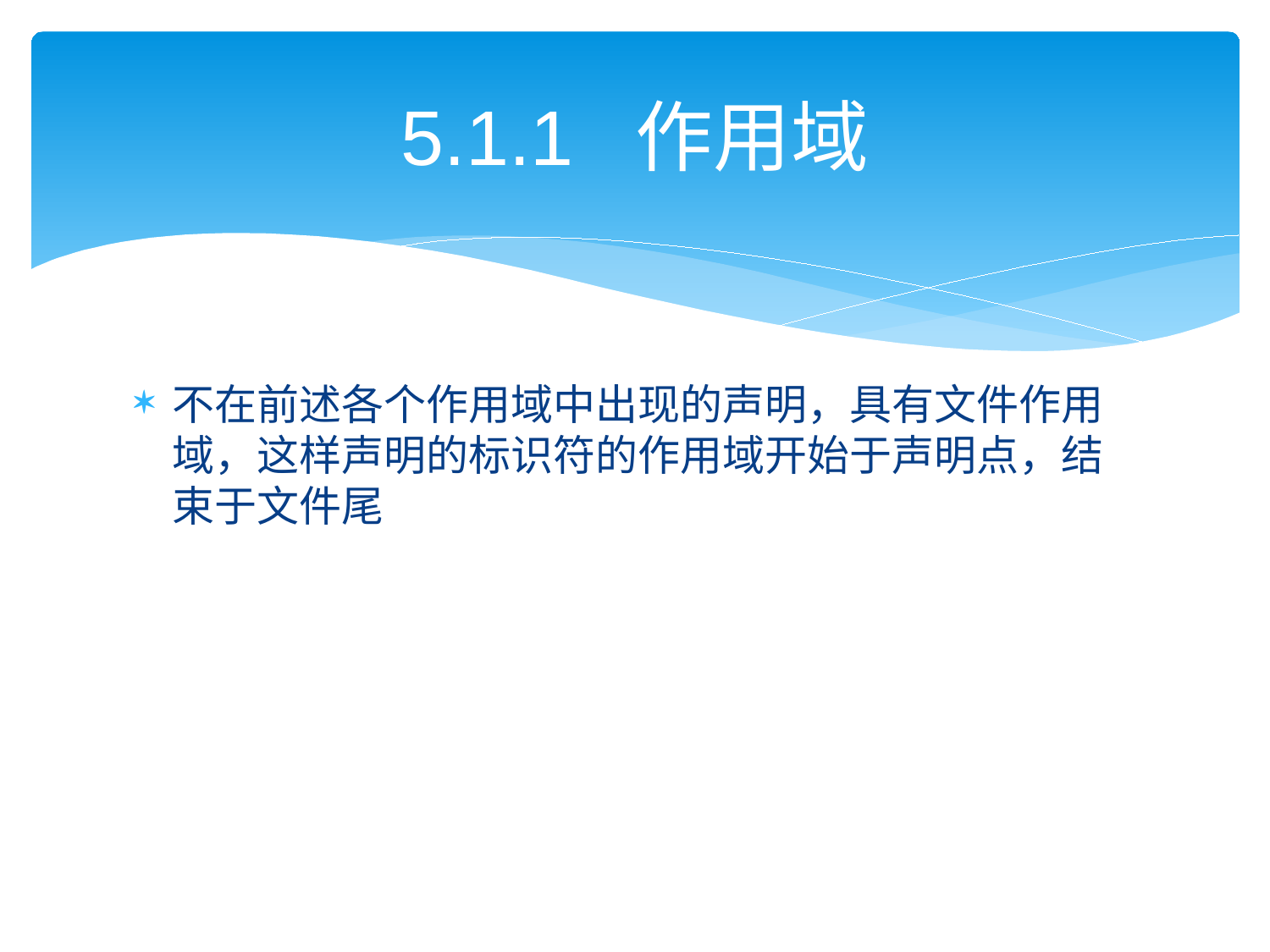

# 5.1.1  作用域
不在前述各个作用域中出现的声明，具有文件作用域，这样声明的标识符的作用域开始于声明点，结束于文件尾